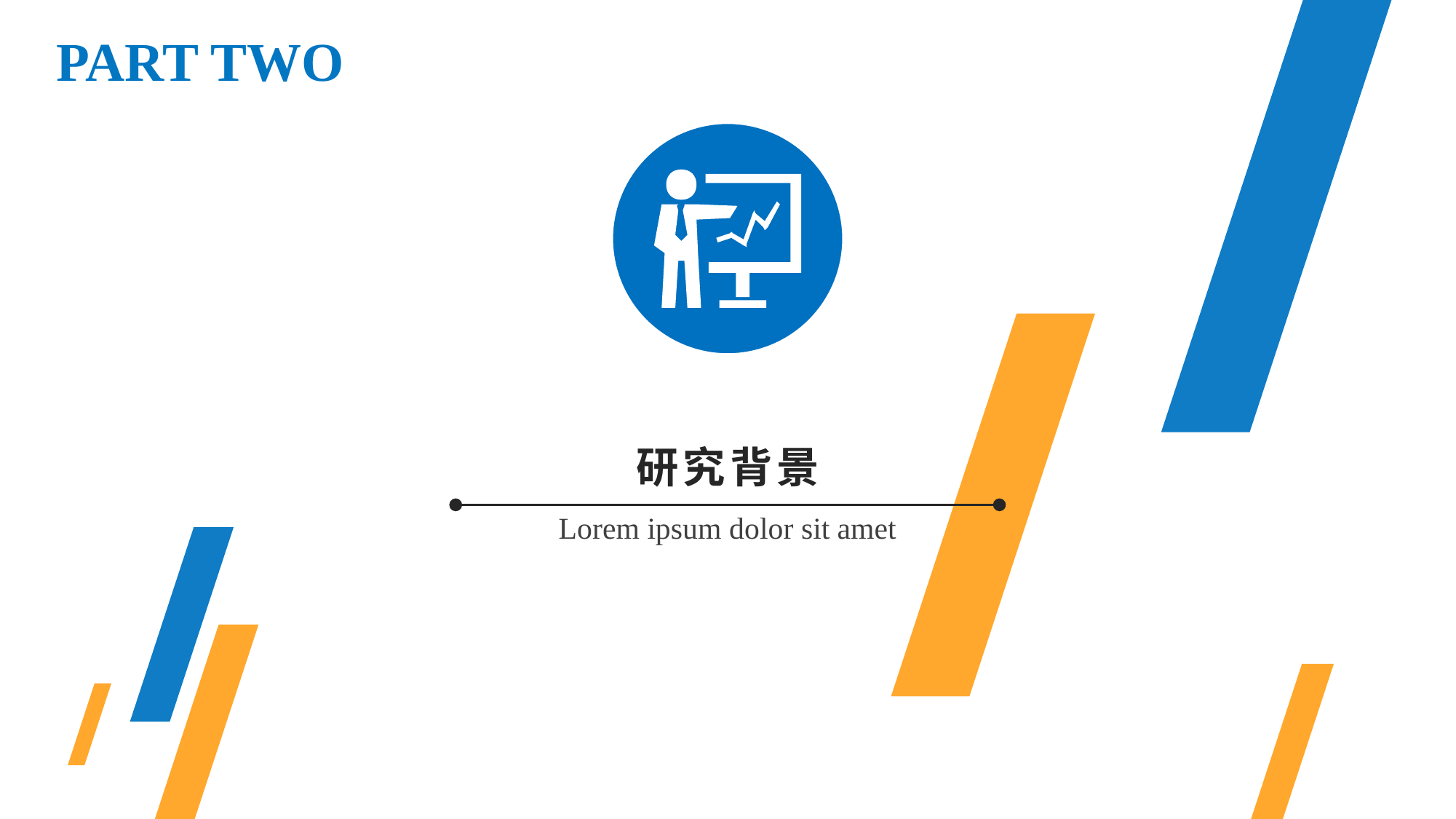

PART TWO

研究背景

Lorem ipsum dolor sit amet